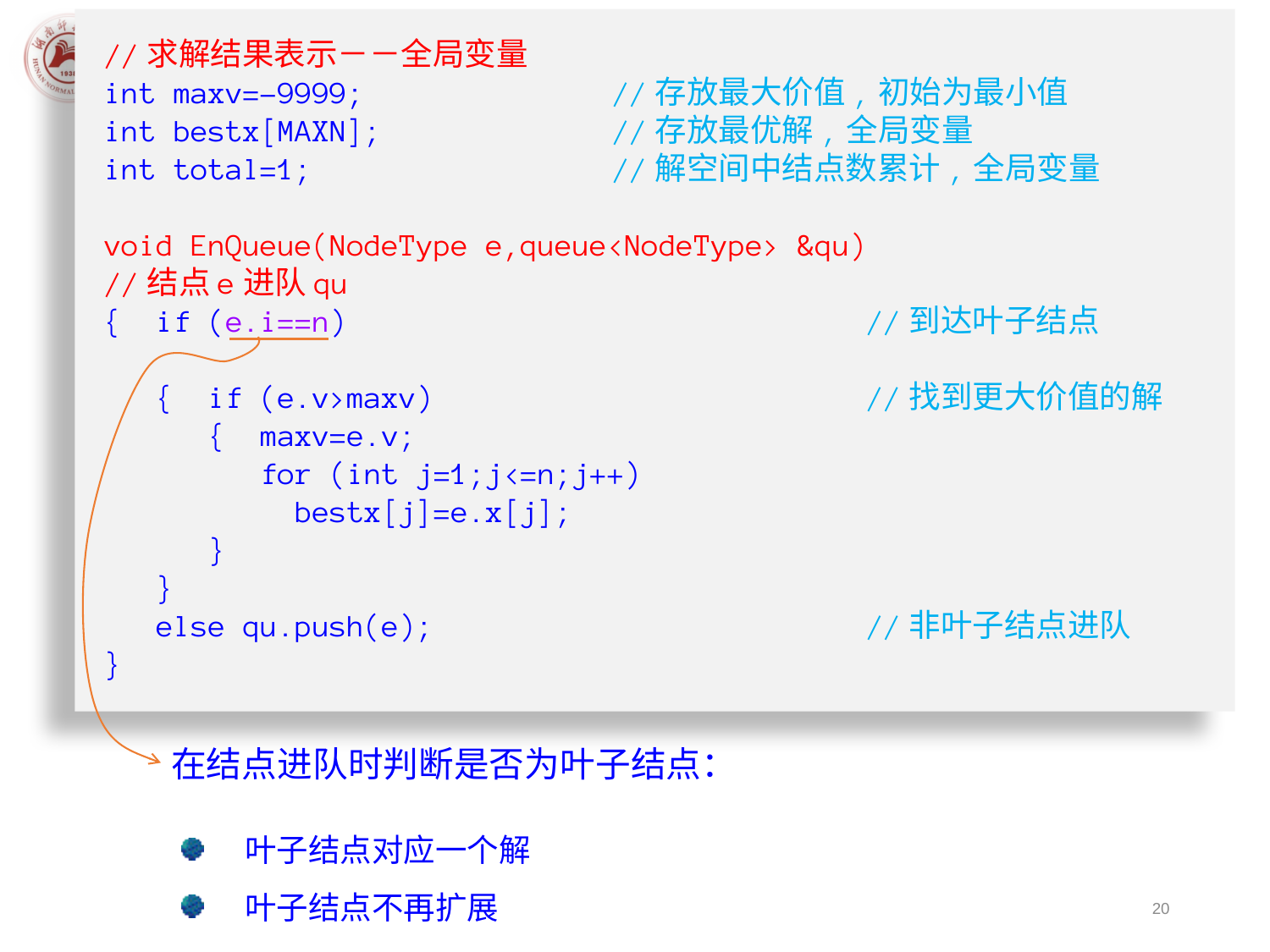

//求解结果表示－－全局变量
int maxv=-9999;		//存放最大价值,初始为最小值
int bestx[MAXN];		//存放最优解,全局变量
int total=1;			//解空间中结点数累计,全局变量

void EnQueue(NodeType e,queue<NodeType> &qu)
//结点e进队qu
{  if (e.i==n)					//到达叶子结点
   {  if (e.v>maxv)				//找到更大价值的解
      {  maxv=e.v;
         for (int j=1;j<=n;j++)
           bestx[j]=e.x[j];
      }
   }
   else qu.push(e);				//非叶子结点进队
}

在结点进队时判断是否为叶子结点：
叶子结点对应一个解
叶子结点不再扩展
20